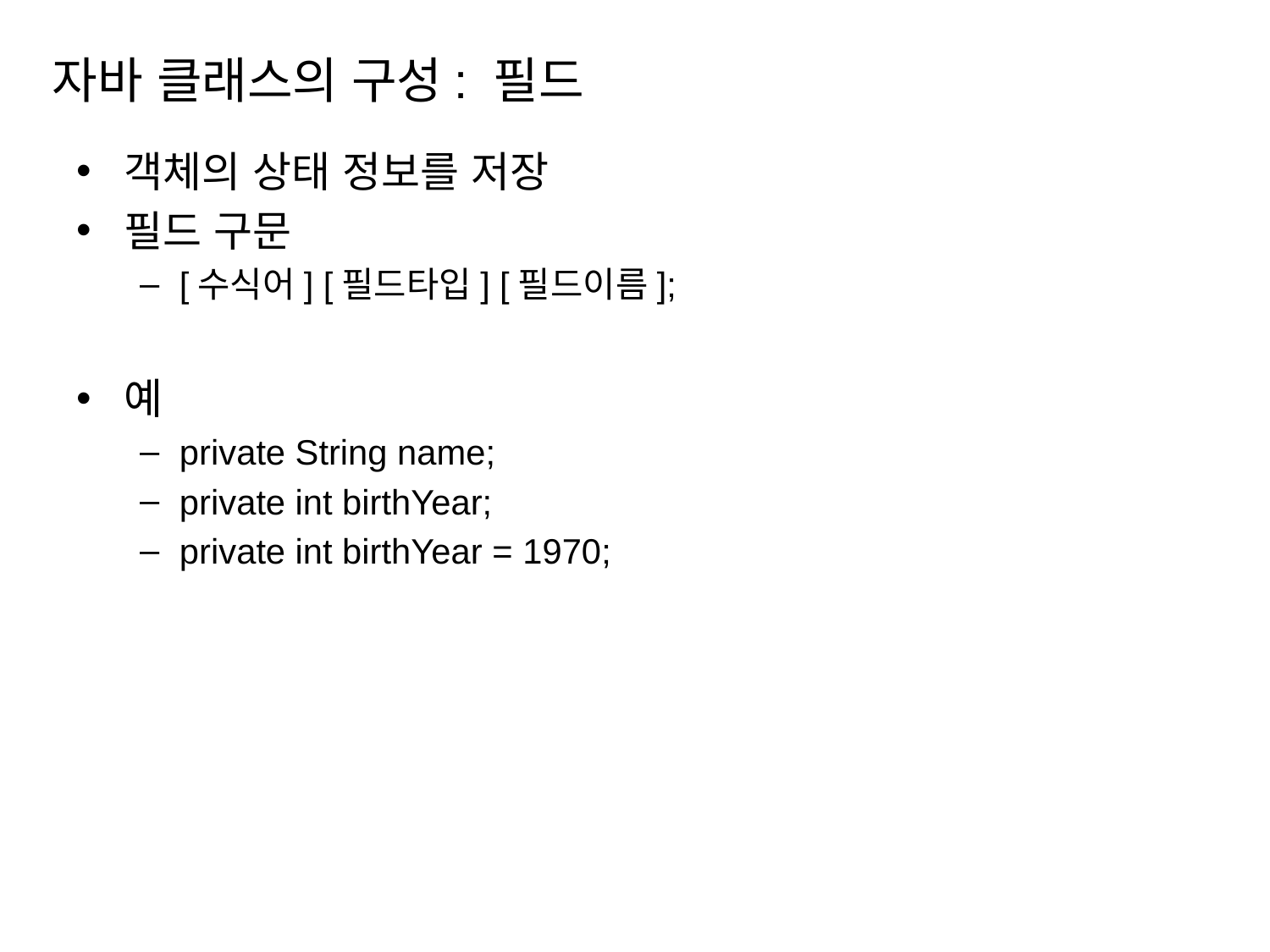

# 자바 클래스의 구성: 필드
객체의 상태 정보를 저장
필드 구문
[수식어] [필드타입] [필드이름];

예
private String name;
private int birthYear;
private int birthYear = 1970;